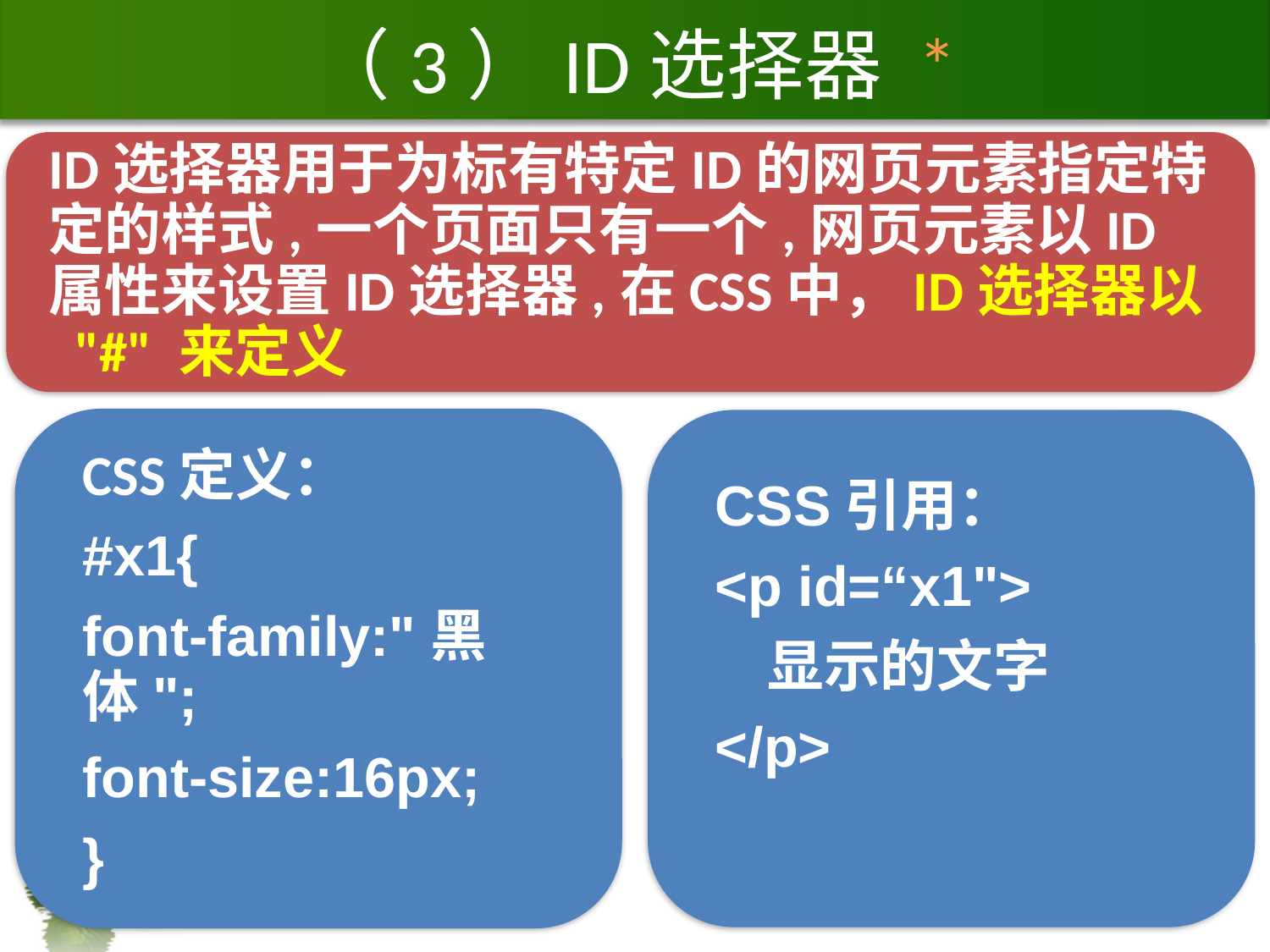

# （3）ID选择器 *
ID选择器用于为标有特定ID的网页元素指定特定的样式,一个页面只有一个,网页元素以ID属性来设置ID选择器,在CSS中，ID选择器以 "#" 来定义
CSS定义：
#x1{
font-family:"黑体";
font-size:16px;
}
CSS引用：
<p id=“x1">
   显示的文字
</p>